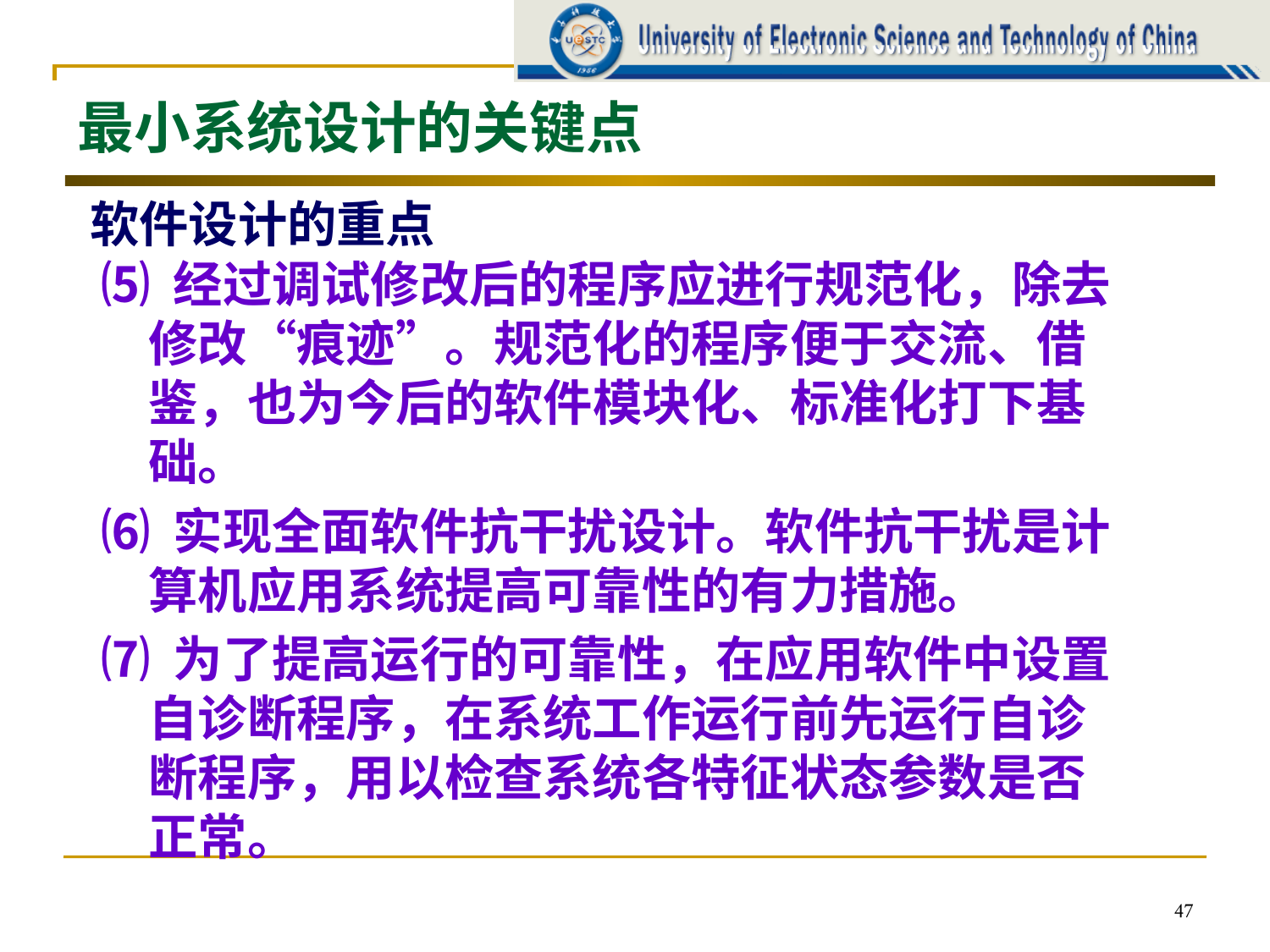

# 最小系统设计的关键点
软件设计的重点
⑸ 经过调试修改后的程序应进行规范化，除去修改“痕迹”。规范化的程序便于交流、借鉴，也为今后的软件模块化、标准化打下基础。
⑹ 实现全面软件抗干扰设计。软件抗干扰是计算机应用系统提高可靠性的有力措施。
⑺ 为了提高运行的可靠性，在应用软件中设置自诊断程序，在系统工作运行前先运行自诊断程序，用以检查系统各特征状态参数是否正常。
47